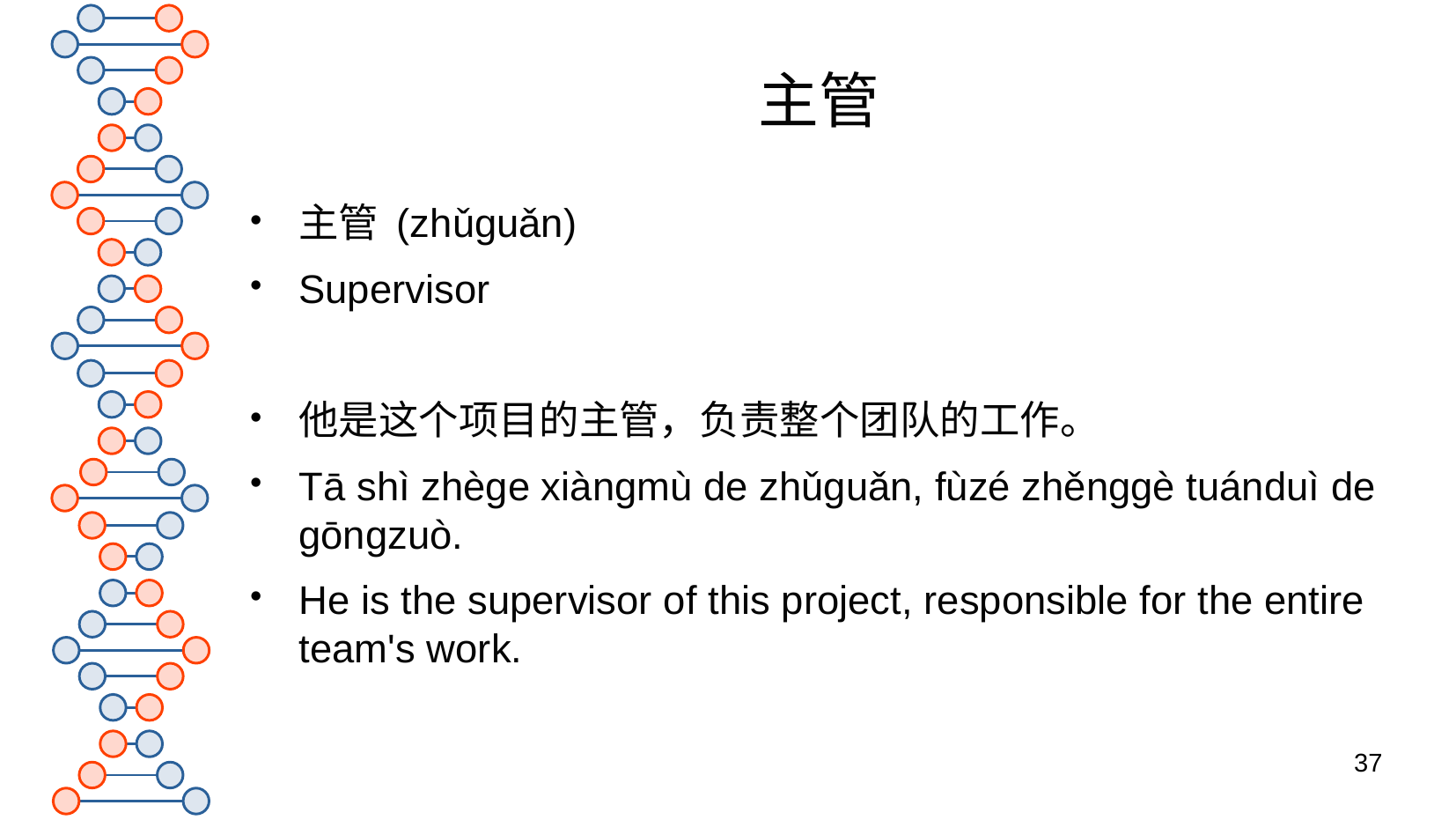

# 主管
主管 (zhǔguǎn)
Supervisor

他是这个项目的主管，负责整个团队的工作。
Tā shì zhège xiàngmù de zhǔguǎn, fùzé zhěnggè tuánduì de gōngzuò.
He is the supervisor of this project, responsible for the entire team's work.

37